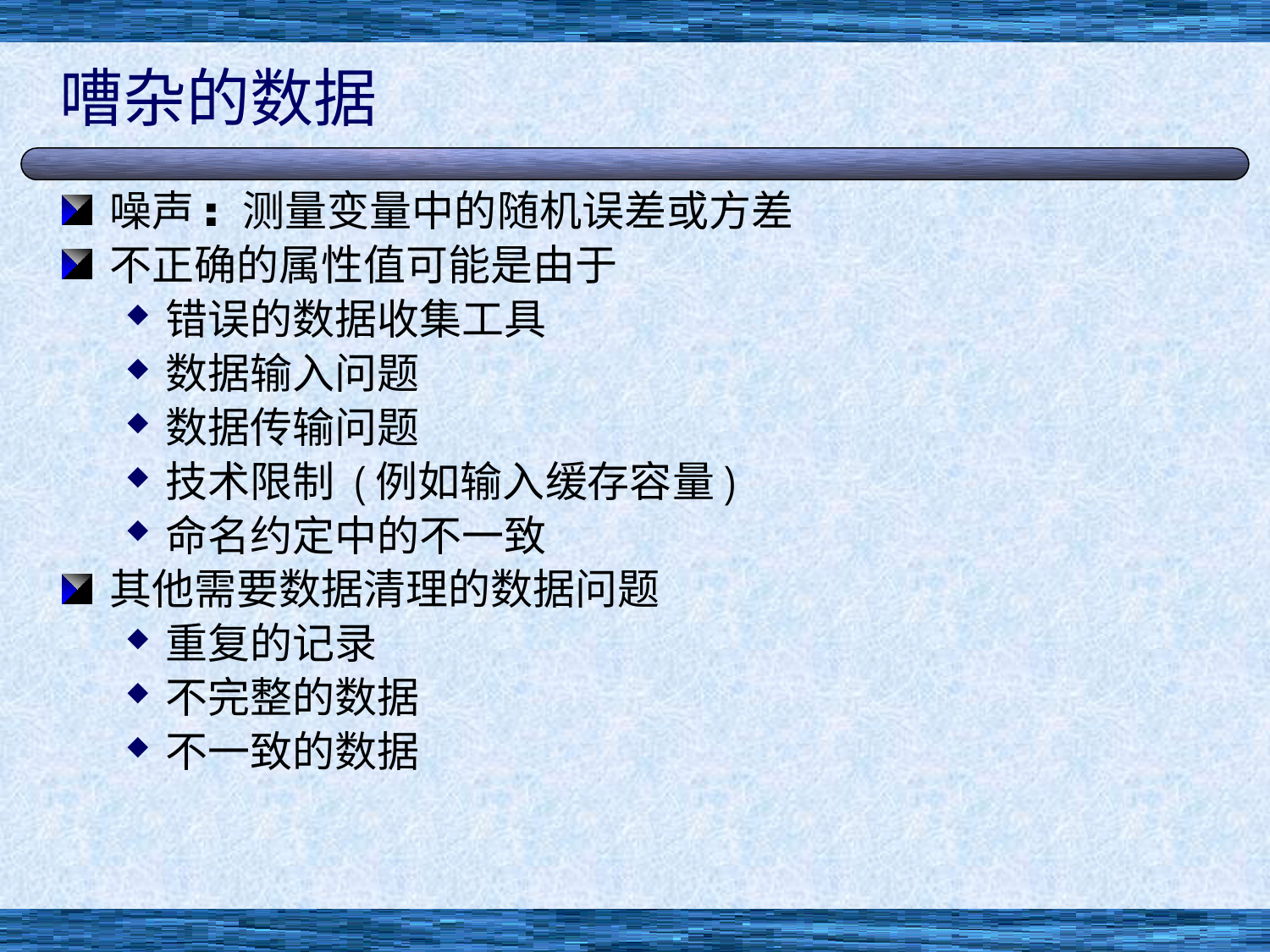

# 嘈杂的数据
噪声: 测量变量中的随机误差或方差
不正确的属性值可能是由于
错误的数据收集工具
数据输入问题
数据传输问题
技术限制 (例如输入缓存容量)
命名约定中的不一致
其他需要数据清理的数据问题
重复的记录
不完整的数据
不一致的数据